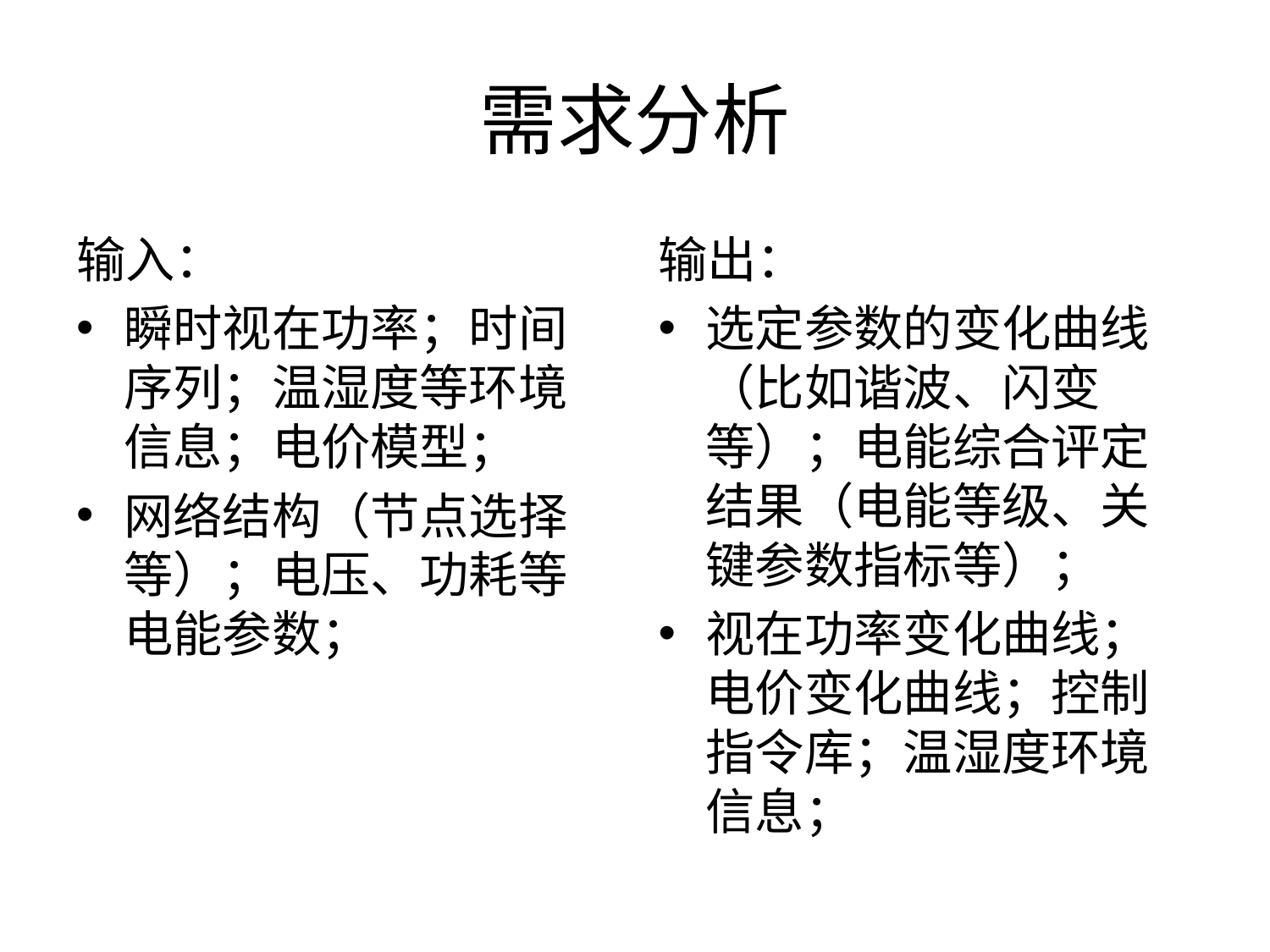

# 需求分析
输入：
瞬时视在功率；时间序列；温湿度等环境信息；电价模型；
网络结构（节点选择等）；电压、功耗等电能参数；

输出：
选定参数的变化曲线（比如谐波、闪变等）；电能综合评定结果（电能等级、关键参数指标等）；
视在功率变化曲线；电价变化曲线；控制指令库；温湿度环境信息；